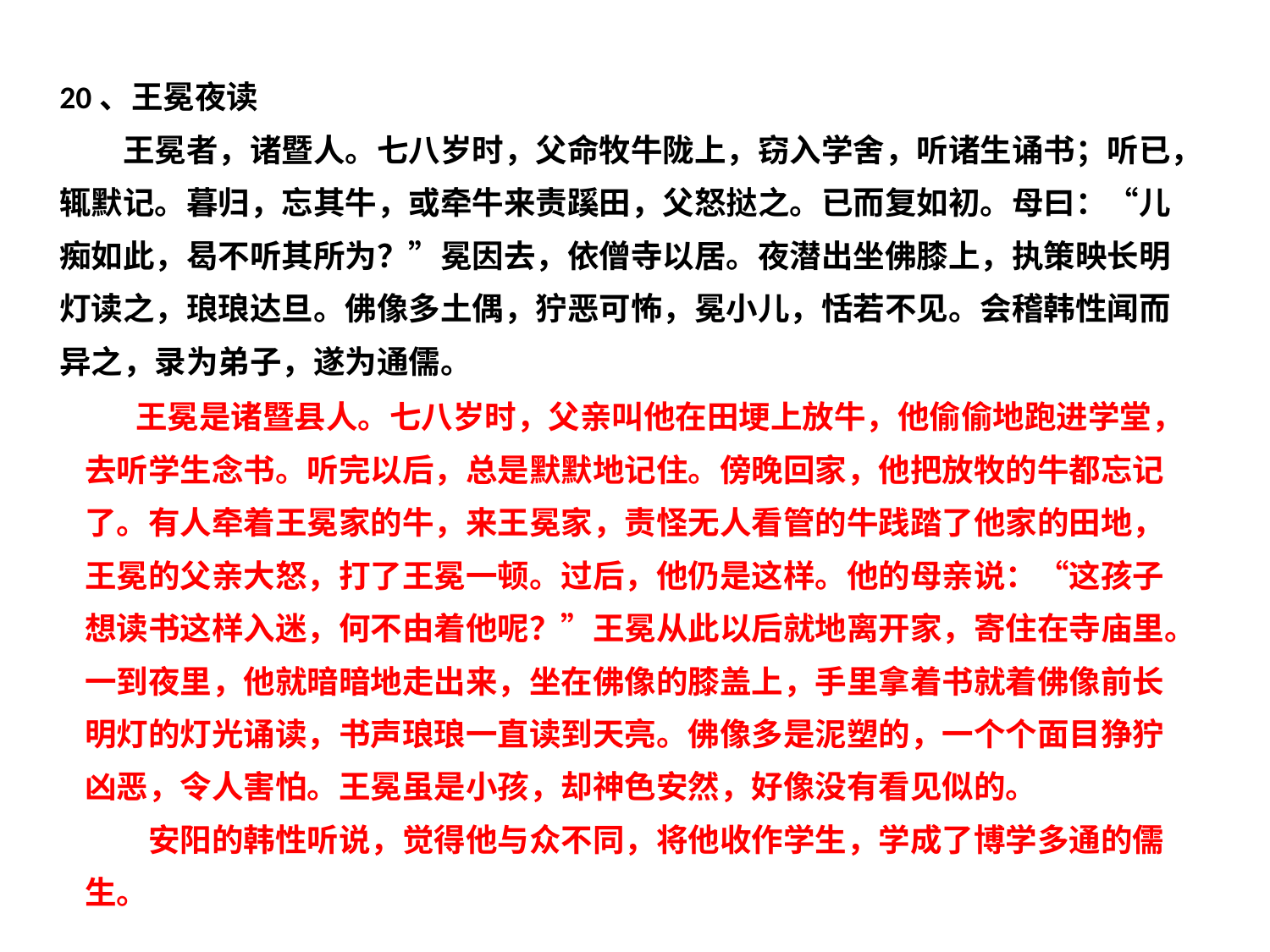

20、王冕夜读
　　王冕者，诸暨人。七八岁时，父命牧牛陇上，窃入学舍，听诸生诵书；听已，辄默记。暮归，忘其牛，或牵牛来责蹊田，父怒挞之。已而复如初。母曰：“儿痴如此，曷不听其所为？”冕因去，依僧寺以居。夜潜出坐佛膝上，执策映长明灯读之，琅琅达旦。佛像多土偶，狞恶可怖，冕小儿，恬若不见。会稽韩性闻而异之，录为弟子，遂为通儒。
      王冕是诸暨县人。七八岁时，父亲叫他在田埂上放牛，他偷偷地跑进学堂，去听学生念书。听完以后，总是默默地记住。傍晚回家，他把放牧的牛都忘记了。有人牵着王冕家的牛，来王冕家，责怪无人看管的牛践踏了他家的田地，王冕的父亲大怒，打了王冕一顿。过后，他仍是这样。他的母亲说：“这孩子想读书这样入迷，何不由着他呢？”王冕从此以后就地离开家，寄住在寺庙里。一到夜里，他就暗暗地走出来，坐在佛像的膝盖上，手里拿着书就着佛像前长明灯的灯光诵读，书声琅琅一直读到天亮。佛像多是泥塑的，一个个面目狰狞凶恶，令人害怕。王冕虽是小孩，却神色安然，好像没有看见似的。
　　安阳的韩性听说，觉得他与众不同，将他收作学生，学成了博学多通的儒生。